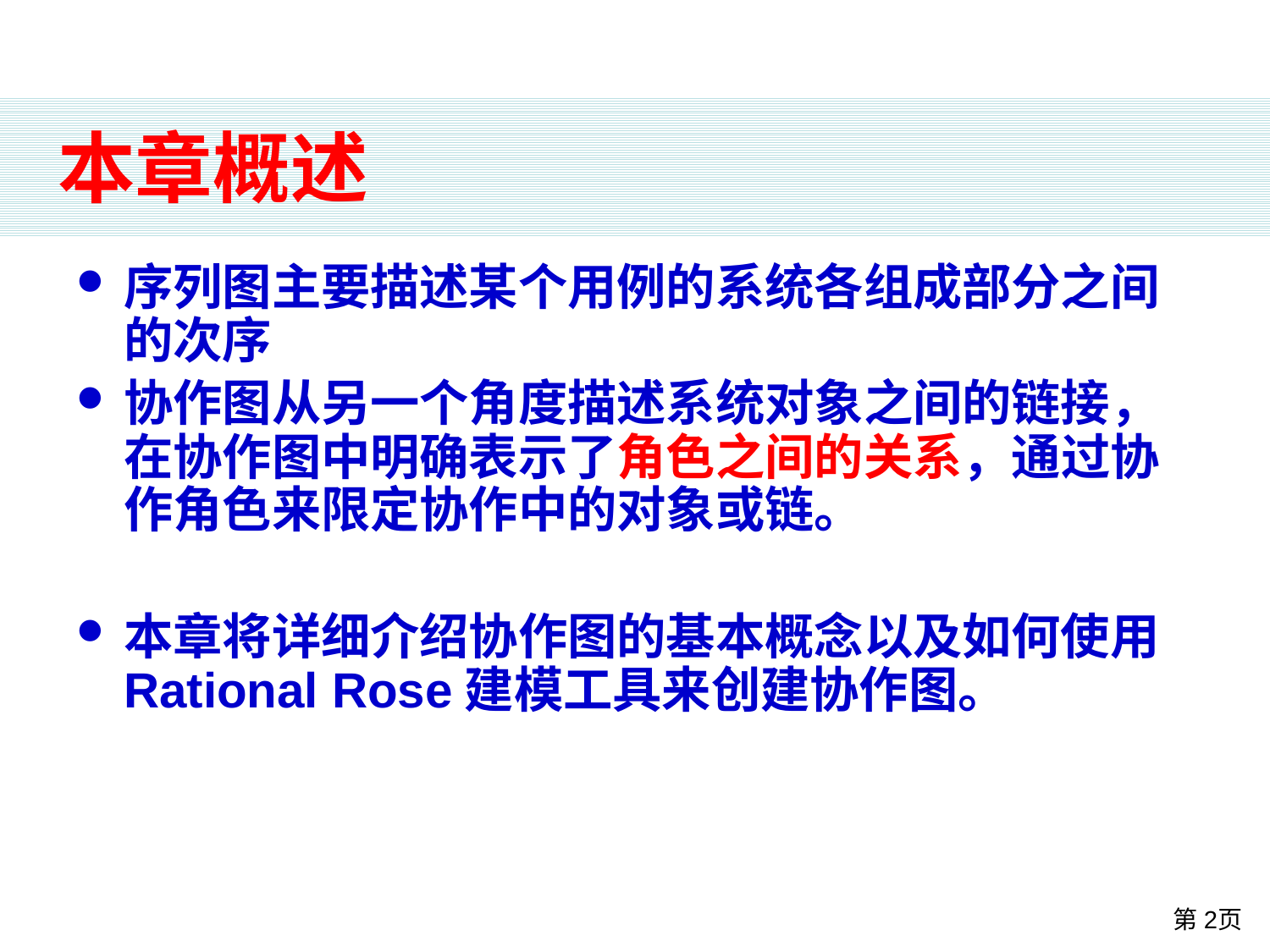

# 本章概述
序列图主要描述某个用例的系统各组成部分之间的次序
协作图从另一个角度描述系统对象之间的链接，在协作图中明确表示了角色之间的关系，通过协作角色来限定协作中的对象或链。

本章将详细介绍协作图的基本概念以及如何使用Rational Rose建模工具来创建协作图。
第2页